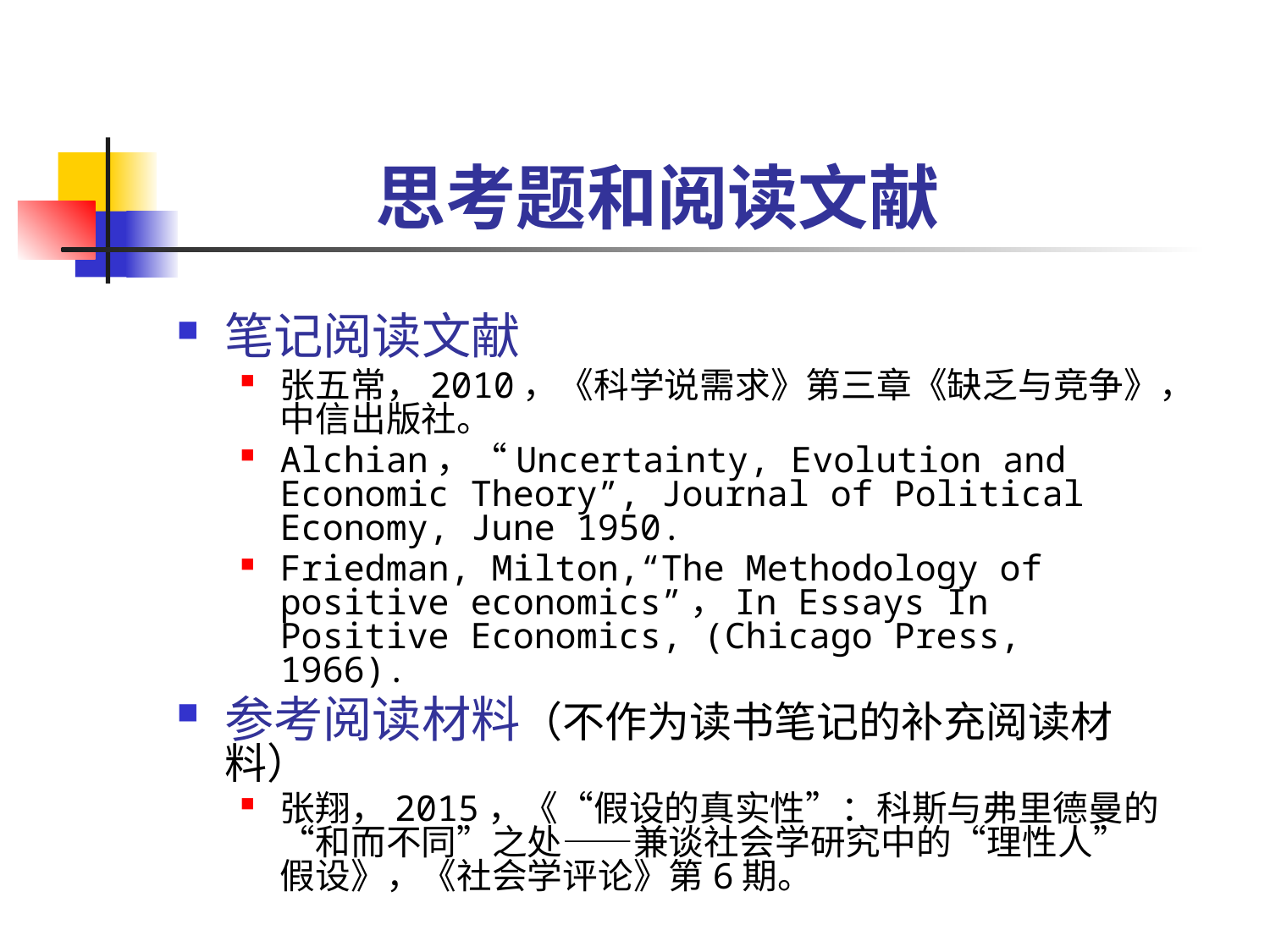

# 思考题和阅读文献

笔记阅读文献
张五常，2010，《科学说需求》第三章《缺乏与竞争》，中信出版社。
Alchian，“Uncertainty, Evolution and Economic Theory”, Journal of Political Economy, June 1950.
Friedman, Milton,“The Methodology of positive economics”，In Essays In Positive Economics, (Chicago Press, 1966).
参考阅读材料（不作为读书笔记的补充阅读材料）
张翔，2015，《“假设的真实性”：科斯与弗里德曼的“和而不同”之处——兼谈社会学研究中的“理性人”假设》，《社会学评论》第6期。